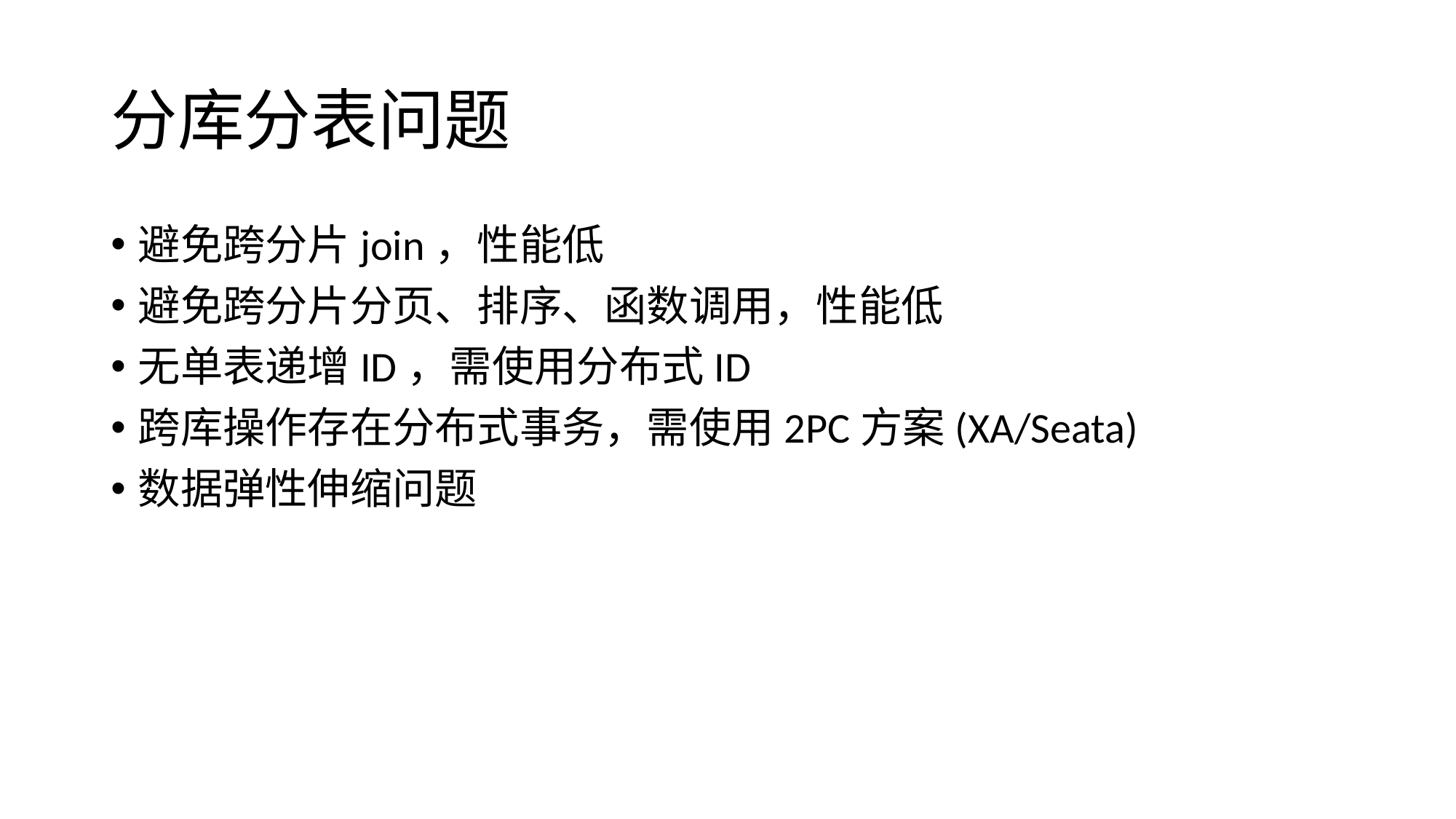

# 分库分表问题
避免跨分片join，性能低
避免跨分片分页、排序、函数调用，性能低
无单表递增ID，需使用分布式ID
跨库操作存在分布式事务，需使用2PC方案(XA/Seata)
数据弹性伸缩问题